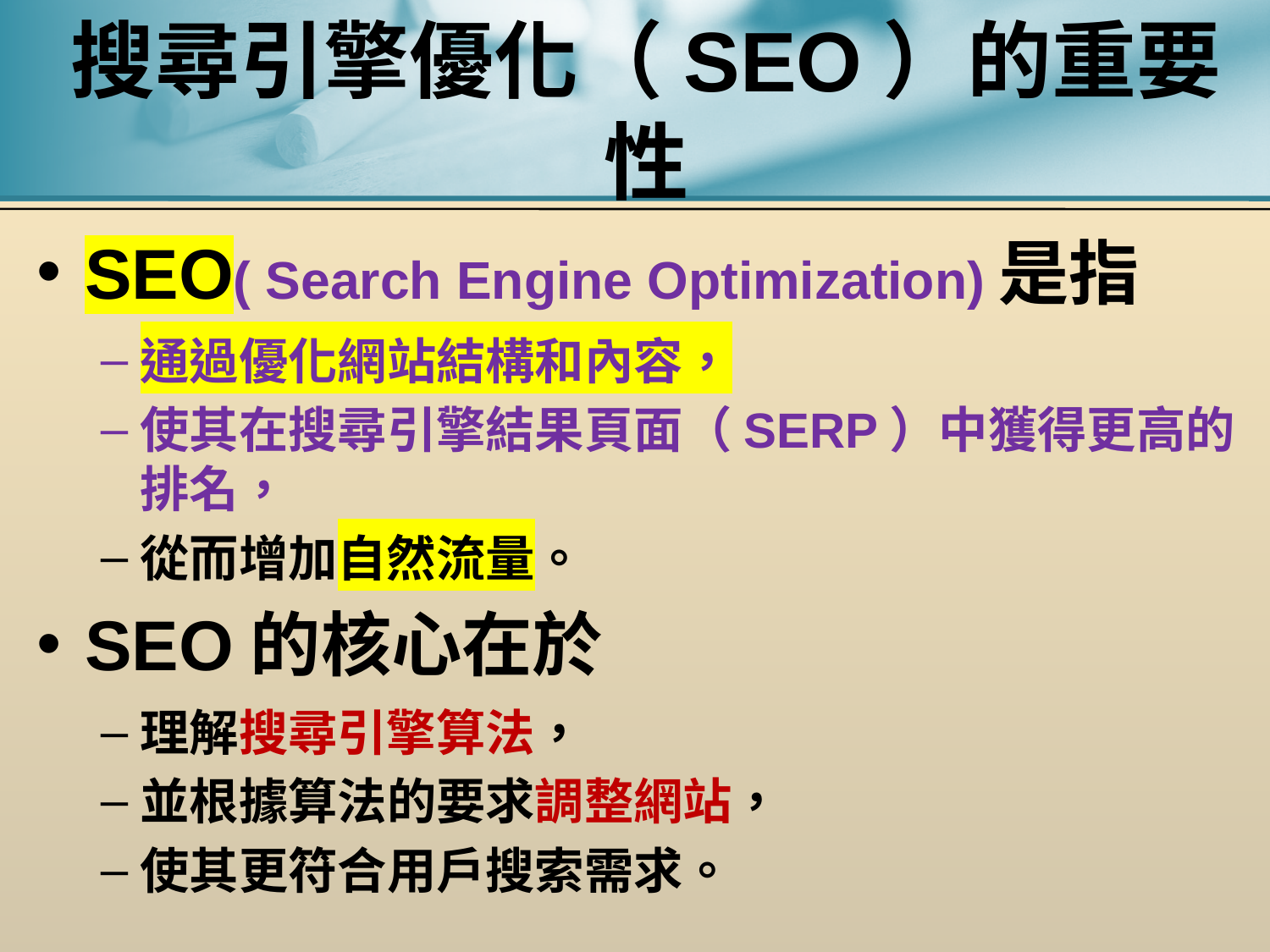

# 搜尋引擎優化（SEO）的重要性
SEO( Search Engine Optimization)是指
通過優化網站結構和內容，
使其在搜尋引擎結果頁面（SERP）中獲得更高的排名，
從而增加自然流量。
SEO的核心在於
理解搜尋引擎算法，
並根據算法的要求調整網站，
使其更符合用戶搜索需求。